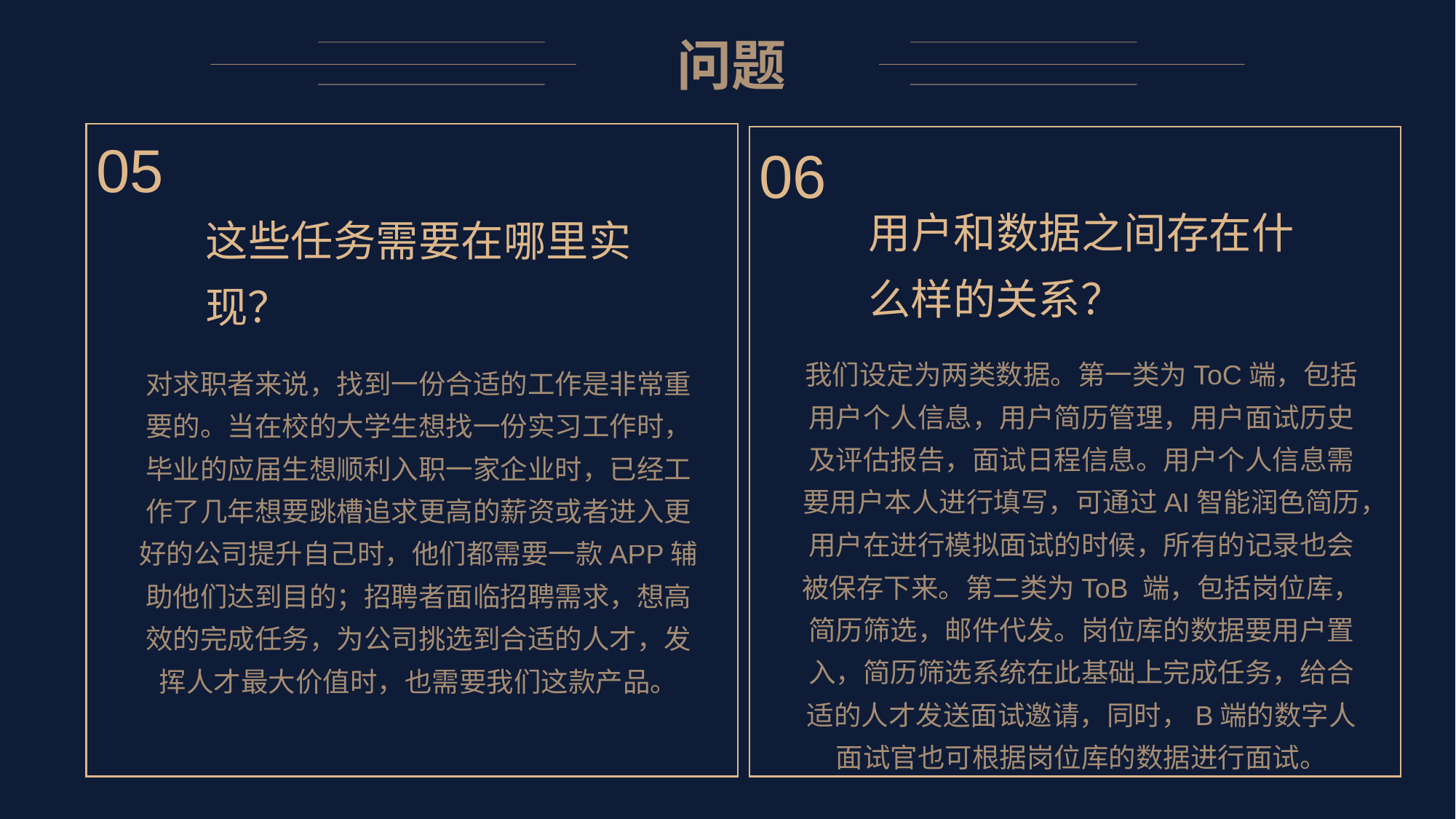

问题
05

这些任务需要在哪里实现？
对求职者来说，找到一份合适的工作是非常重要的。当在校的大学生想找一份实习工作时，毕业的应届生想顺利入职一家企业时，已经工作了几年想要跳槽追求更高的薪资或者进入更好的公司提升自己时，他们都需要一款APP辅助他们达到目的；招聘者面临招聘需求，想高效的完成任务，为公司挑选到合适的人才，发挥人才最大价值时，也需要我们这款产品。
06

用户和数据之间存在什么样的关系？
我们设定为两类数据。第一类为ToC端，包括用户个人信息，用户简历管理，用户面试历史及评估报告，面试日程信息。用户个人信息需要用户本人进行填写，可通过AI智能润色简历，用户在进行模拟面试的时候，所有的记录也会被保存下来。第二类为ToB 端，包括岗位库，简历筛选，邮件代发。岗位库的数据要用户置入，简历筛选系统在此基础上完成任务，给合适的人才发送面试邀请，同时，B端的数字人面试官也可根据岗位库的数据进行面试。